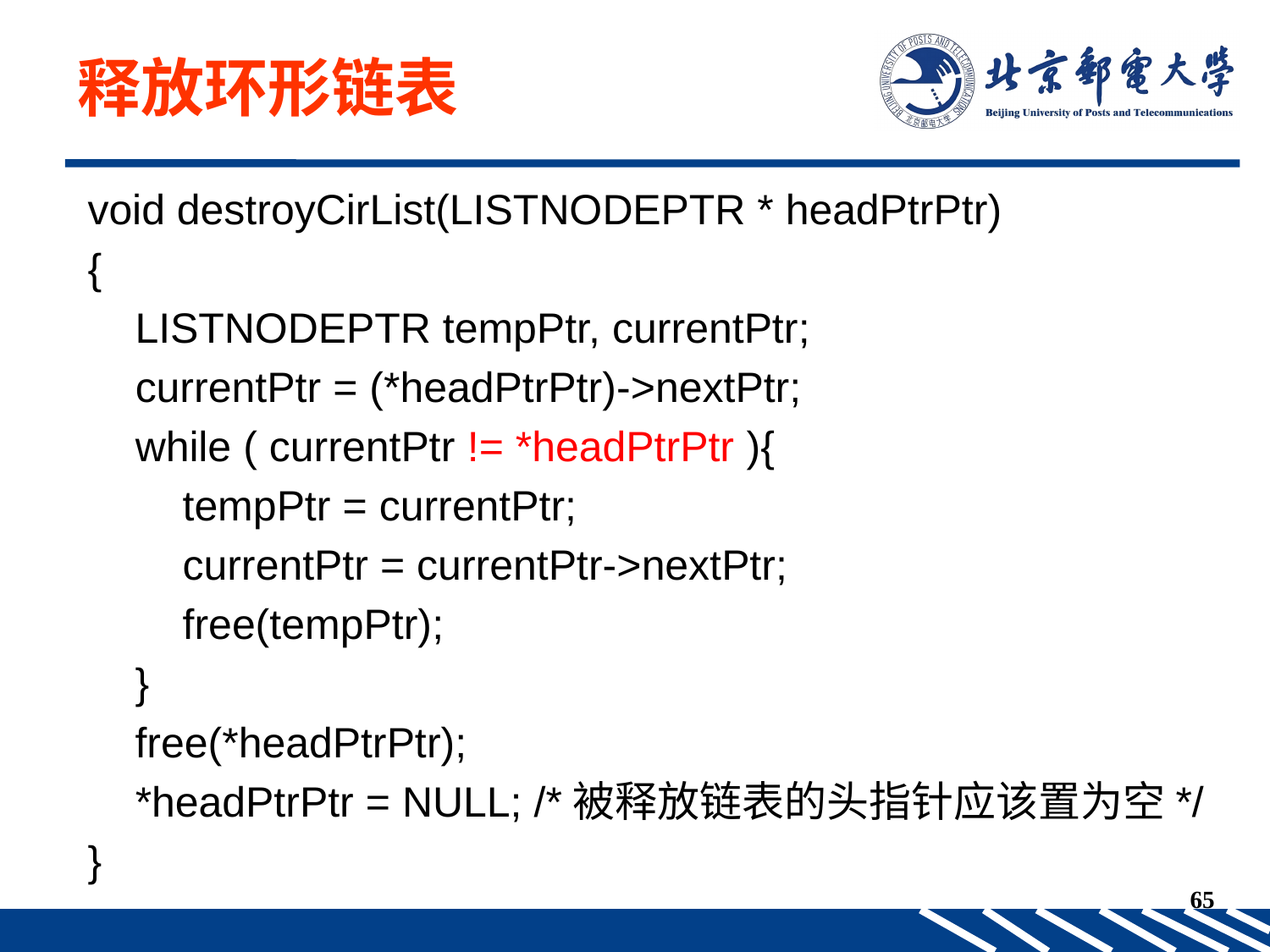

释放环形链表
void destroyCirList(LISTNODEPTR * headPtrPtr)
{
    LISTNODEPTR tempPtr, currentPtr;
	currentPtr = (*headPtrPtr)->nextPtr;
	while ( currentPtr != *headPtrPtr ){
        tempPtr = currentPtr;
        currentPtr = currentPtr->nextPtr;
        free(tempPtr);
    }
    free(*headPtrPtr);
	*headPtrPtr = NULL; /*被释放链表的头指针应该置为空*/
}
65